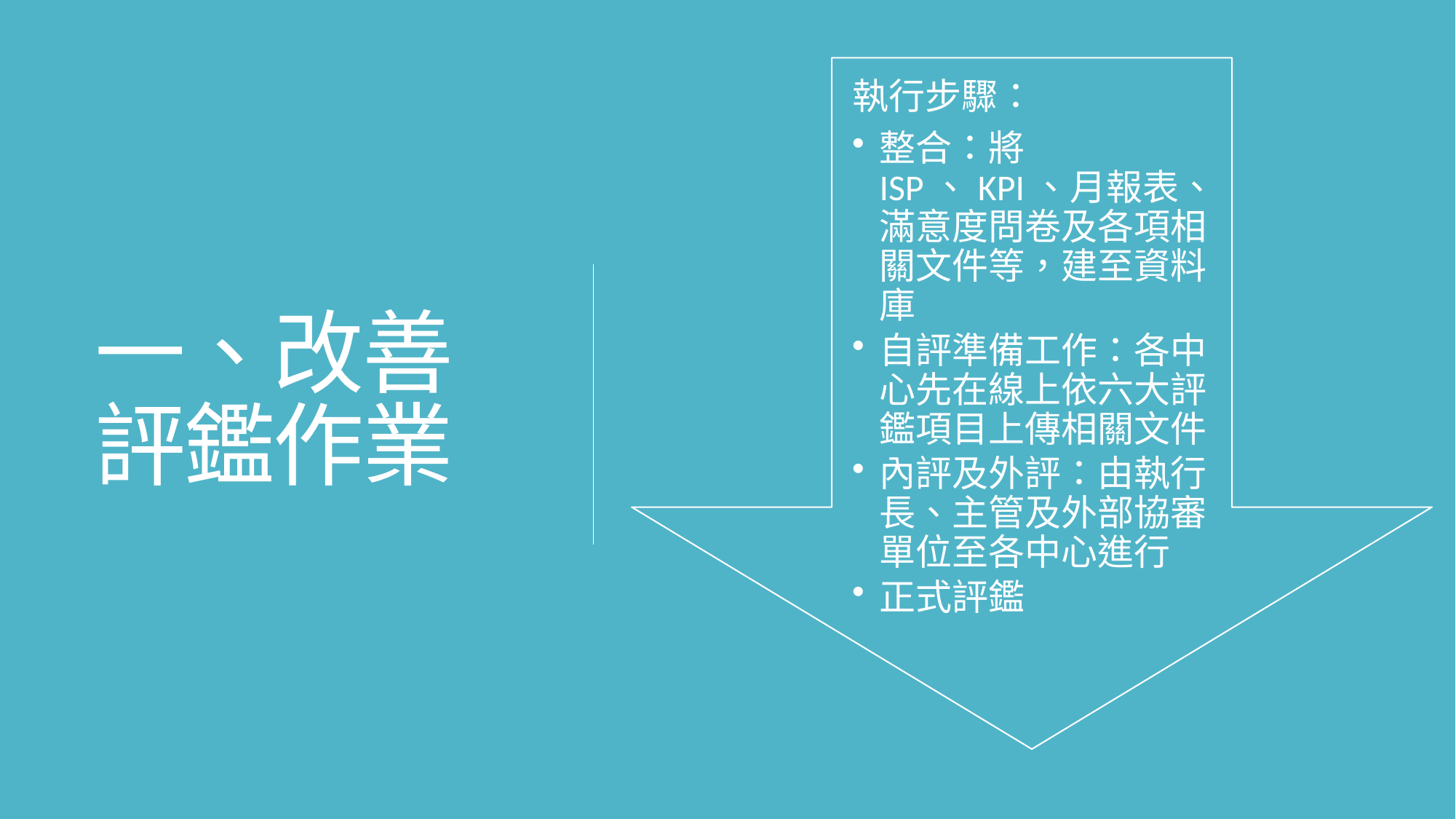

執行步驟：
整合：將 ISP、KPI、月報表、滿意度問卷及各項相關文件等，建至資料庫
自評準備工作：各中心先在線上依六大評鑑項目上傳相關文件
內評及外評：由執行長、主管及外部協審單位至各中心進行
正式評鑑
# 一、改善 評鑑作業